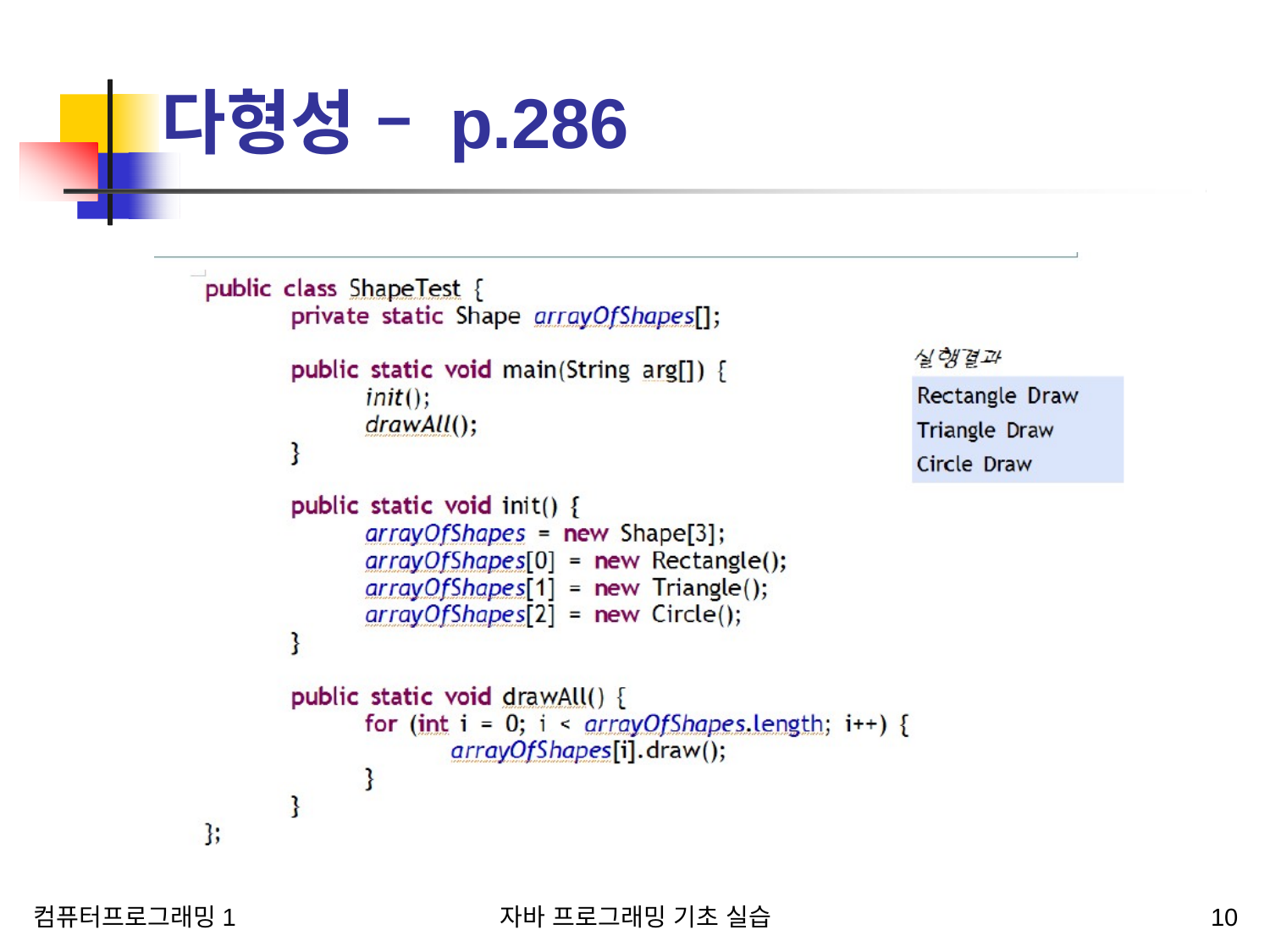

# 다형성 – p.286

컴퓨터프로그래밍1
자바 프로그래밍 기초 실습
10